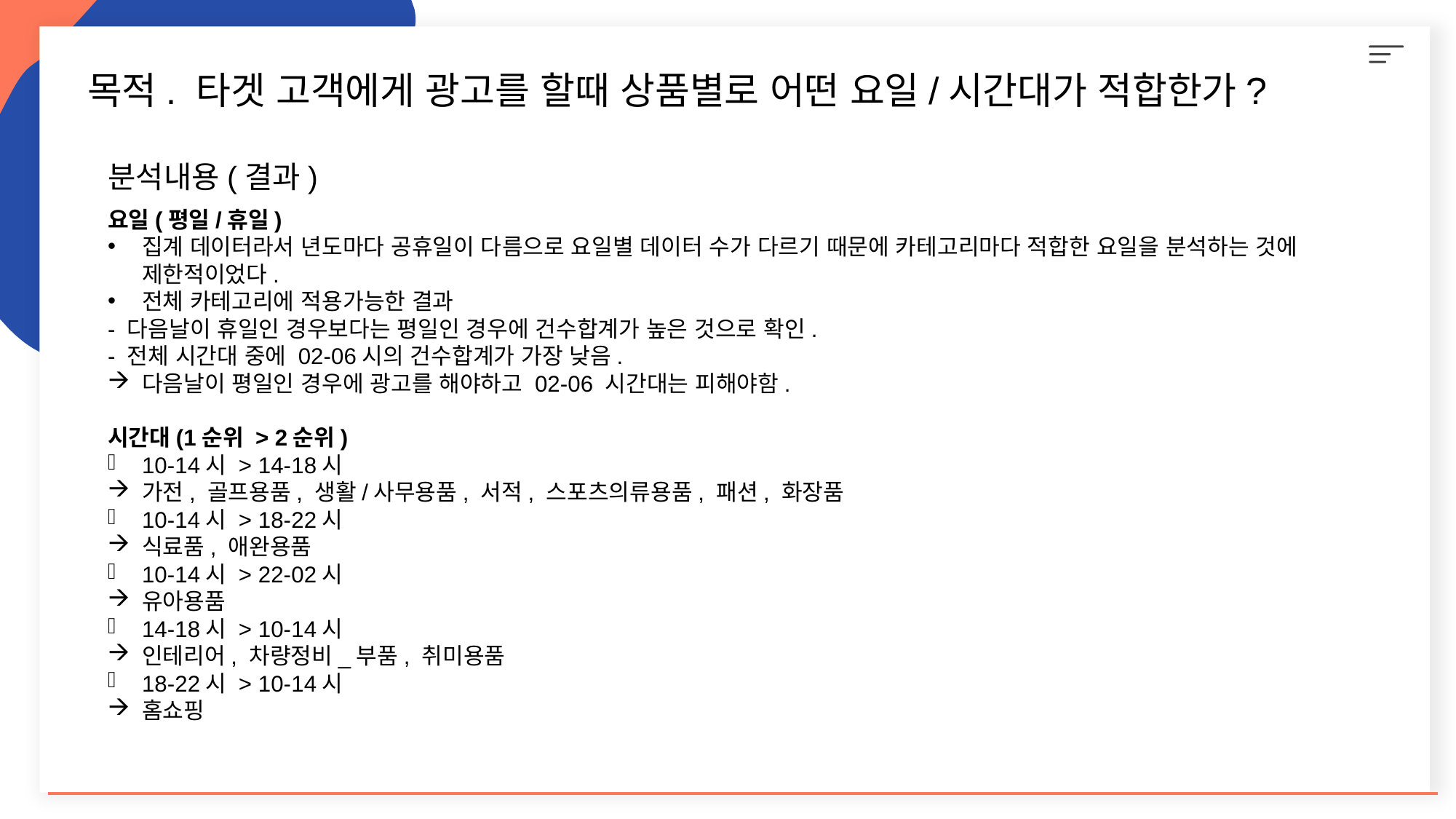

목적. 타겟 고객에게 광고를 할때 상품별로 어떤 요일/시간대가 적합한가?
분석내용(결과)
요일(평일/휴일)
집계 데이터라서 년도마다 공휴일이 다름으로 요일별 데이터 수가 다르기 때문에 카테고리마다 적합한 요일을 분석하는 것에 제한적이었다.
전체 카테고리에 적용가능한 결과
- 다음날이 휴일인 경우보다는 평일인 경우에 건수합계가 높은 것으로 확인.
- 전체 시간대 중에 02-06시의 건수합계가 가장 낮음.
다음날이 평일인 경우에 광고를 해야하고 02-06 시간대는 피해야함.

시간대(1순위 > 2순위)
10-14시 > 14-18시
가전, 골프용품, 생활/사무용품, 서적, 스포츠의류용품, 패션, 화장품
10-14시 > 18-22시
식료품, 애완용품
10-14시 > 22-02시
유아용품
14-18시 > 10-14시
인테리어, 차량정비_부품, 취미용품
18-22시 > 10-14시
홈쇼핑